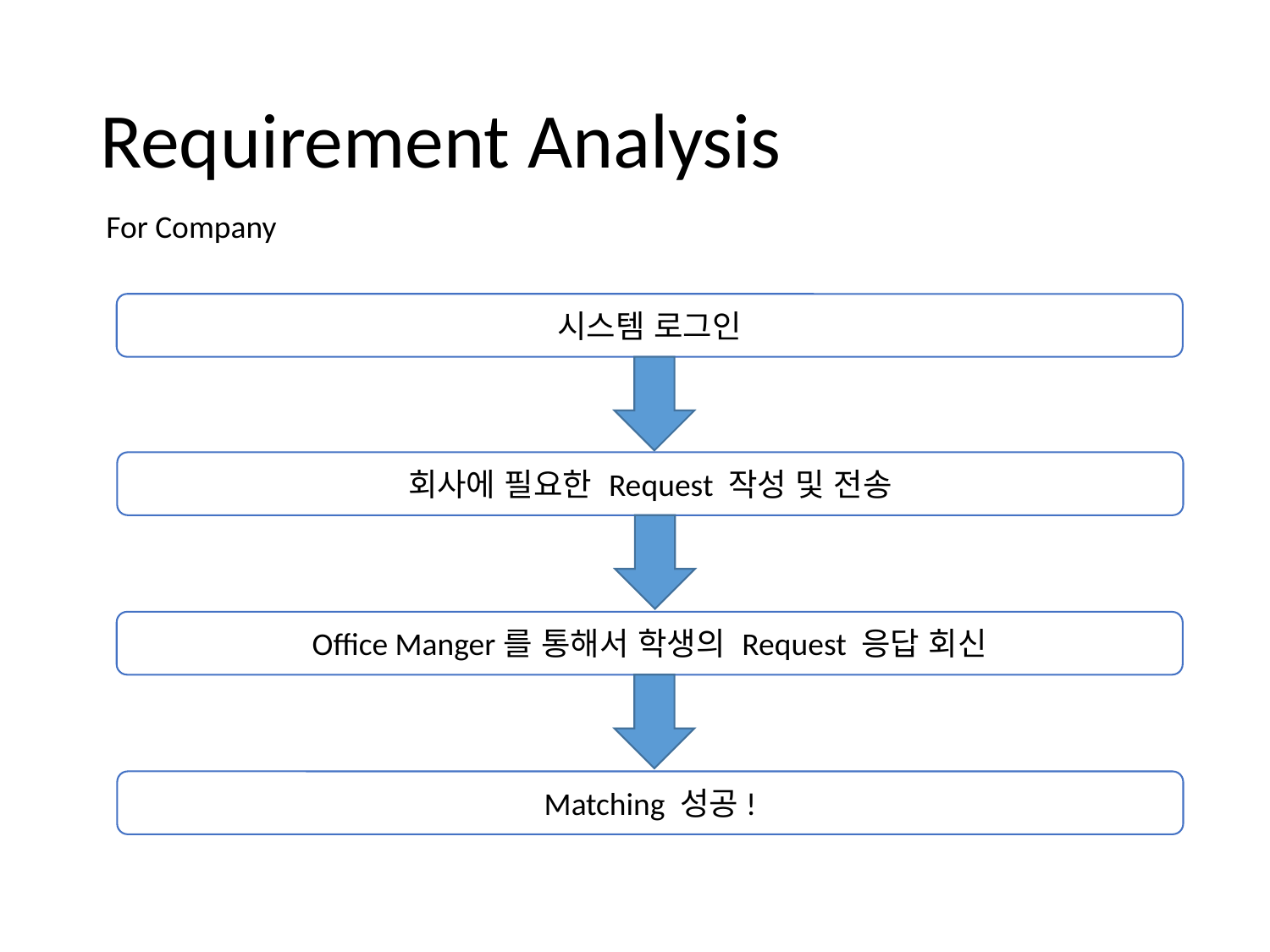

# Requirement Analysis
For Company
시스템 로그인

회사에 필요한 Request 작성 및 전송

Office Manger를 통해서 학생의 Request 응답 회신

Matching 성공!